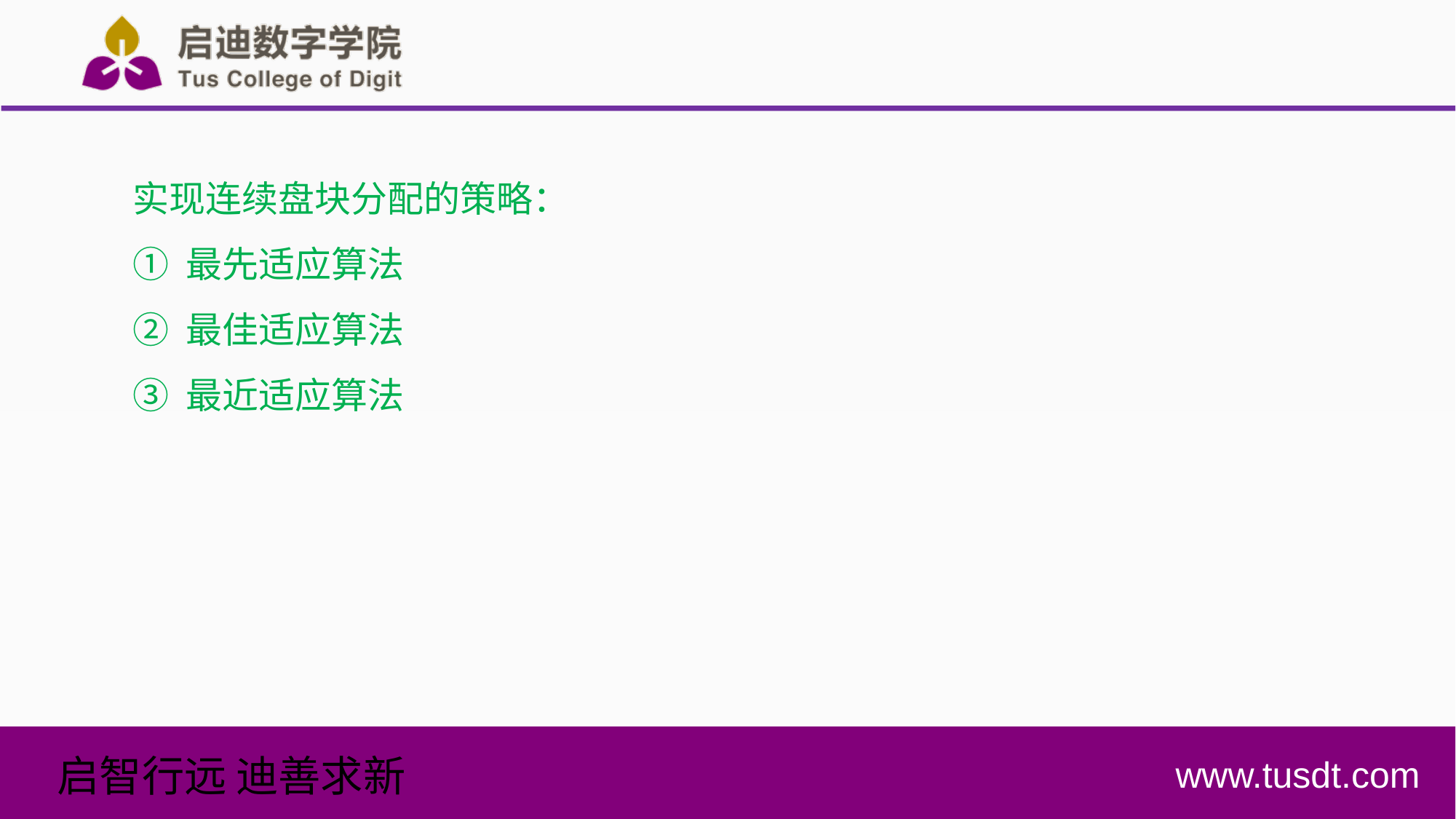

实现连续盘块分配的策略：
① 最先适应算法
② 最佳适应算法
③ 最近适应算法